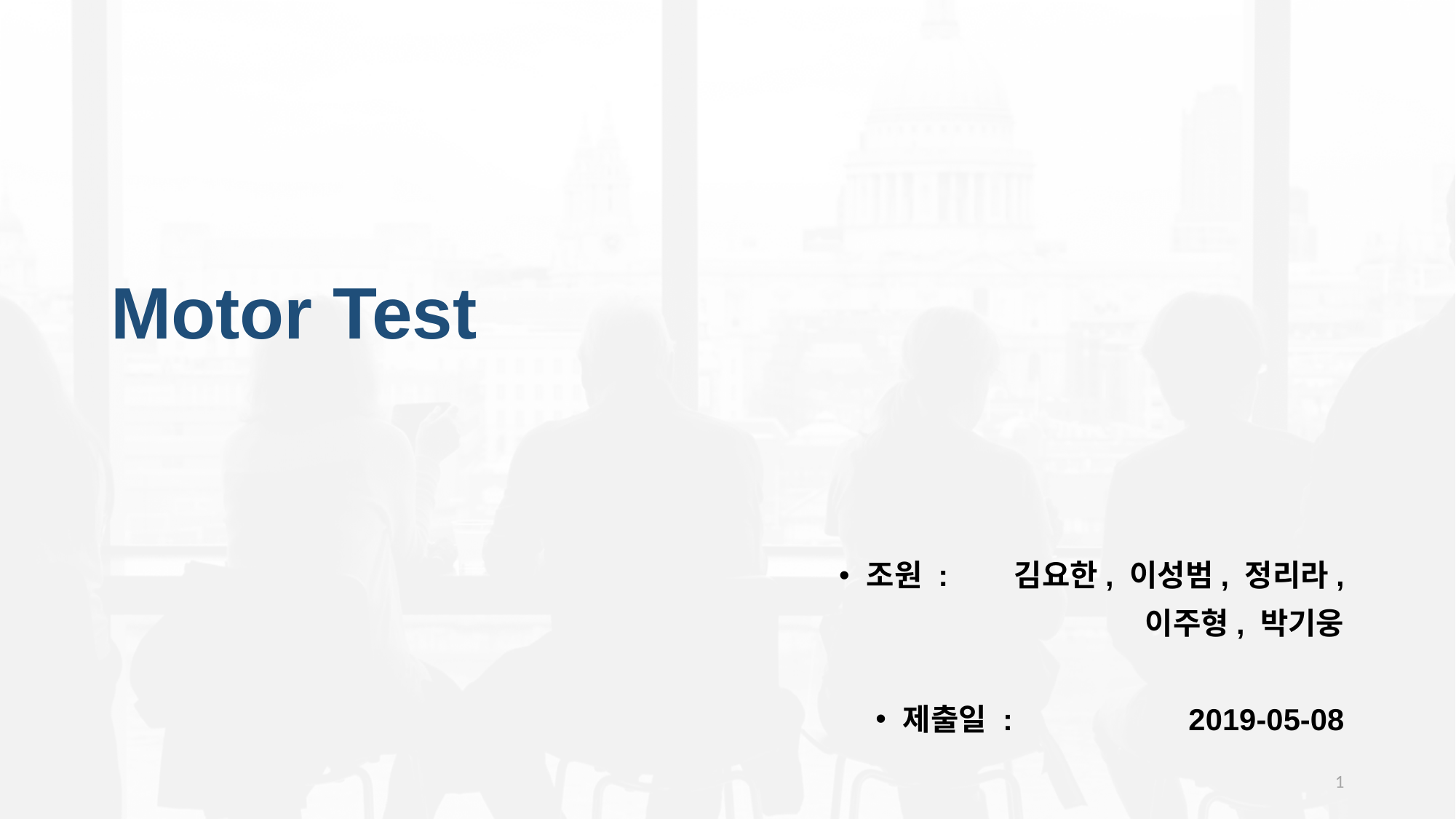

Motor Test

조원 :       김요한, 이성범, 정리라,
 이주형, 박기웅

제출일 :                     2019-05-08
1